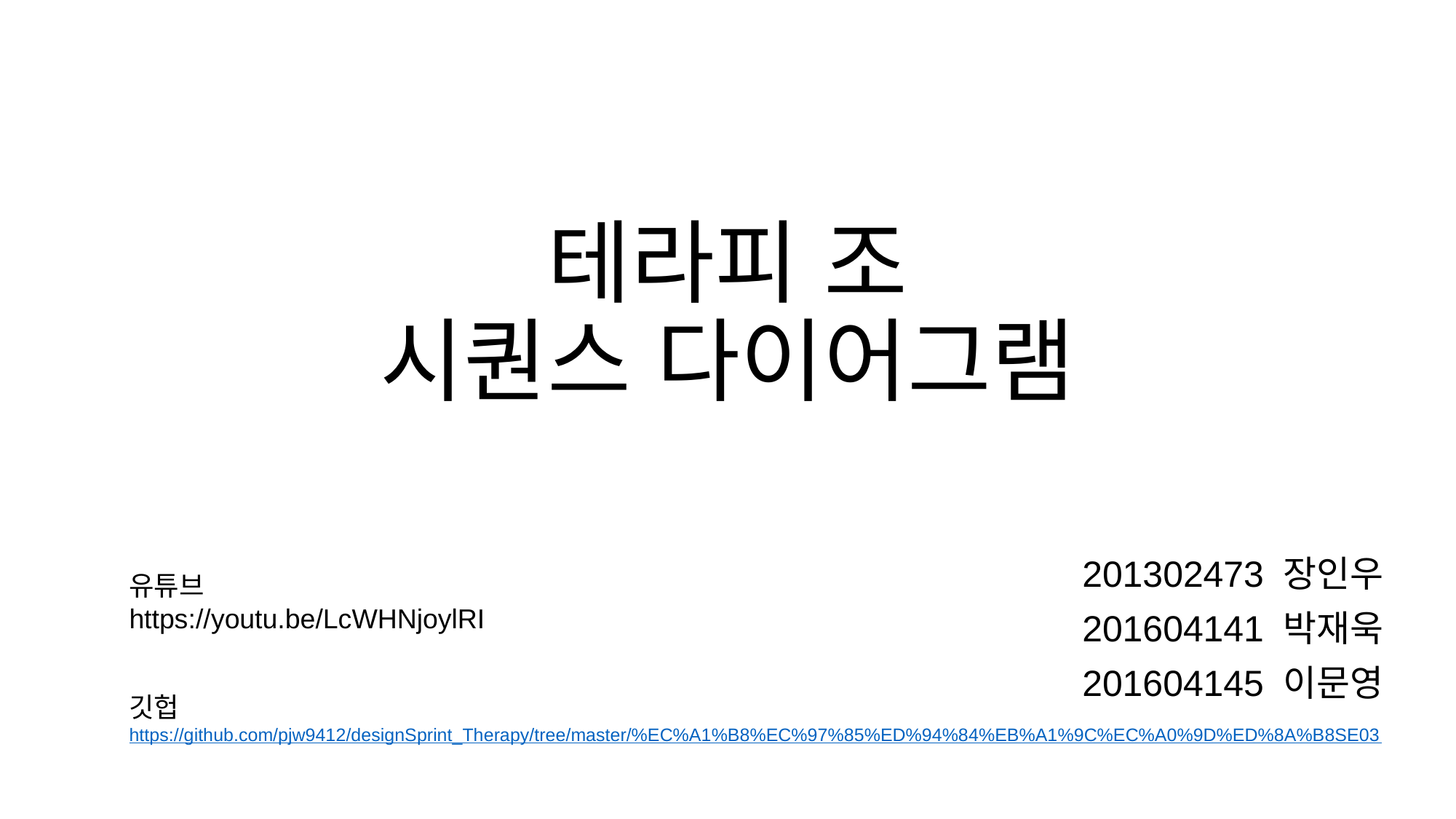

# 테라피 조 시퀀스 다이어그램
201302473 장인우
201604141 박재욱
201604145 이문영

유튜브
https://youtu.be/LcWHNjoylRI
깃헙
https://github.com/pjw9412/designSprint_Therapy/tree/master/%EC%A1%B8%EC%97%85%ED%94%84%EB%A1%9C%EC%A0%9D%ED%8A%B8SE03